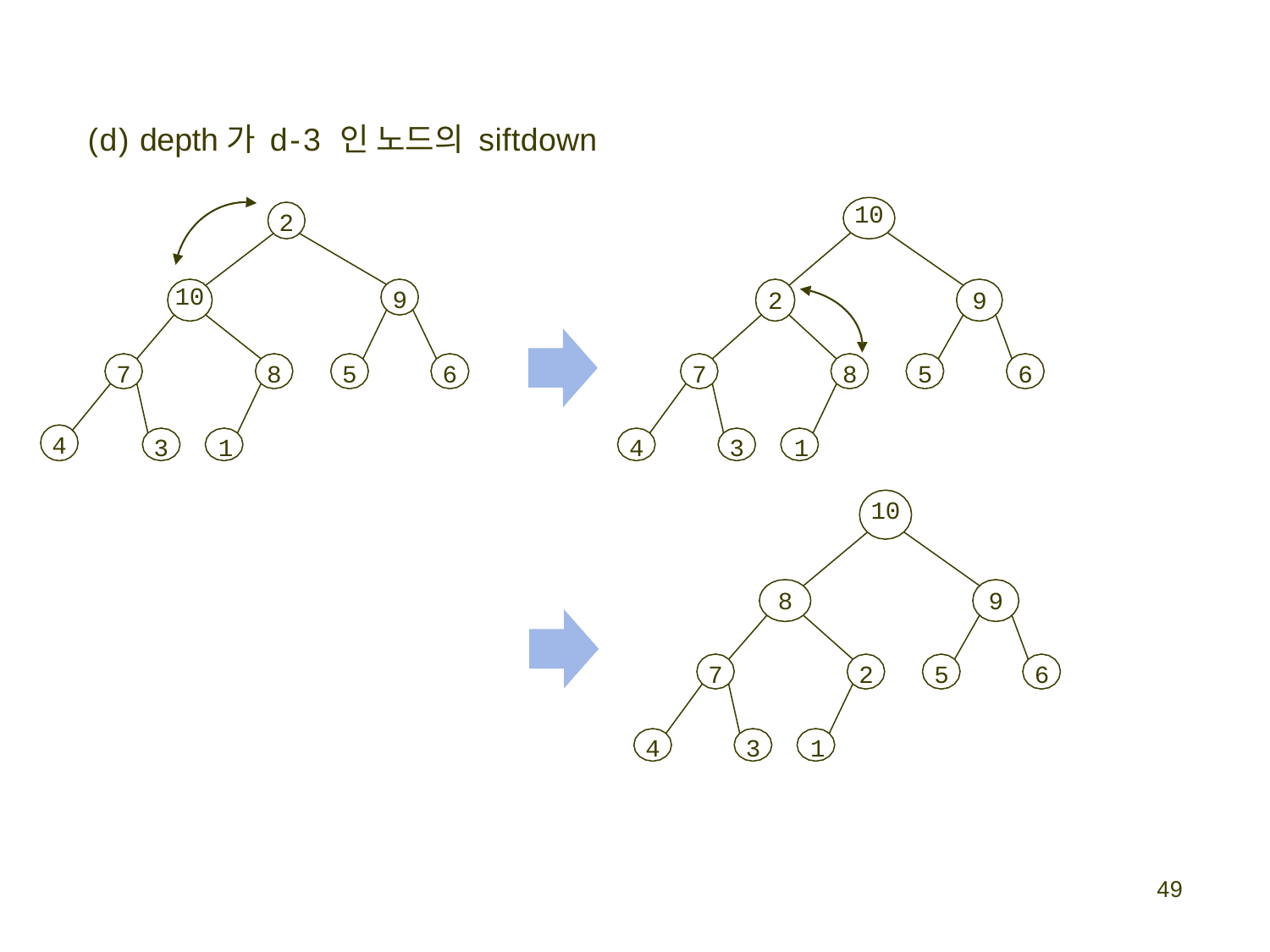

(d) depth가 d-3 인 노드의 siftdown
10

2

10

9
2
9

7
8
5
6
7
8
5
6

4
3	1
4
3	1

10

8
9

7
2
5
6

4
3	1
49